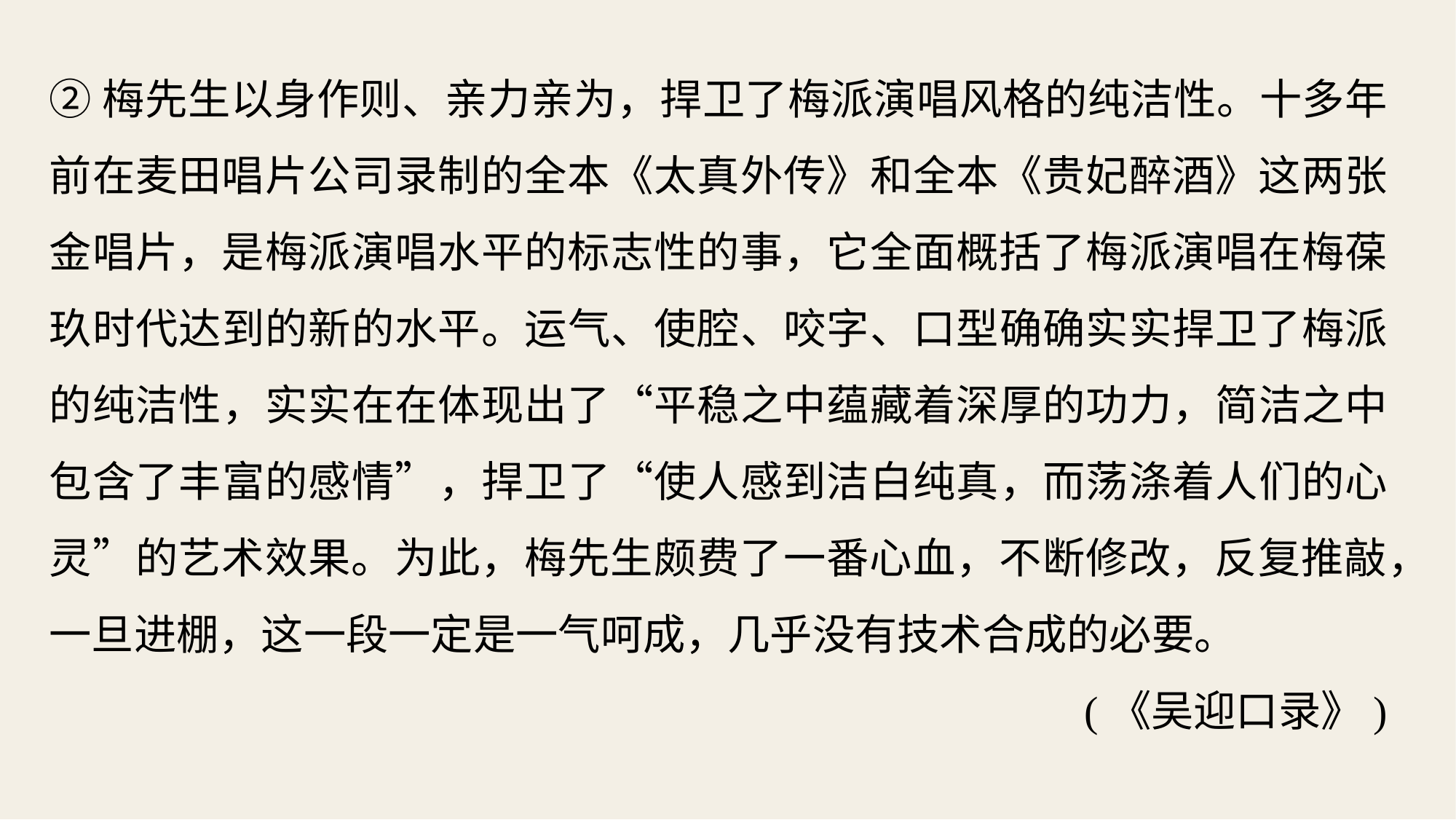

②梅先生以身作则、亲力亲为，捍卫了梅派演唱风格的纯洁性。十多年前在麦田唱片公司录制的全本《太真外传》和全本《贵妃醉酒》这两张金唱片，是梅派演唱水平的标志性的事，它全面概括了梅派演唱在梅葆玖时代达到的新的水平。运气、使腔、咬字、口型确确实实捍卫了梅派的纯洁性，实实在在体现出了“平稳之中蕴藏着深厚的功力，简洁之中包含了丰富的感情”，捍卫了“使人感到洁白纯真，而荡涤着人们的心灵”的艺术效果。为此，梅先生颇费了一番心血，不断修改，反复推敲，一旦进棚，这一段一定是一气呵成，几乎没有技术合成的必要。
(《吴迎口录》)